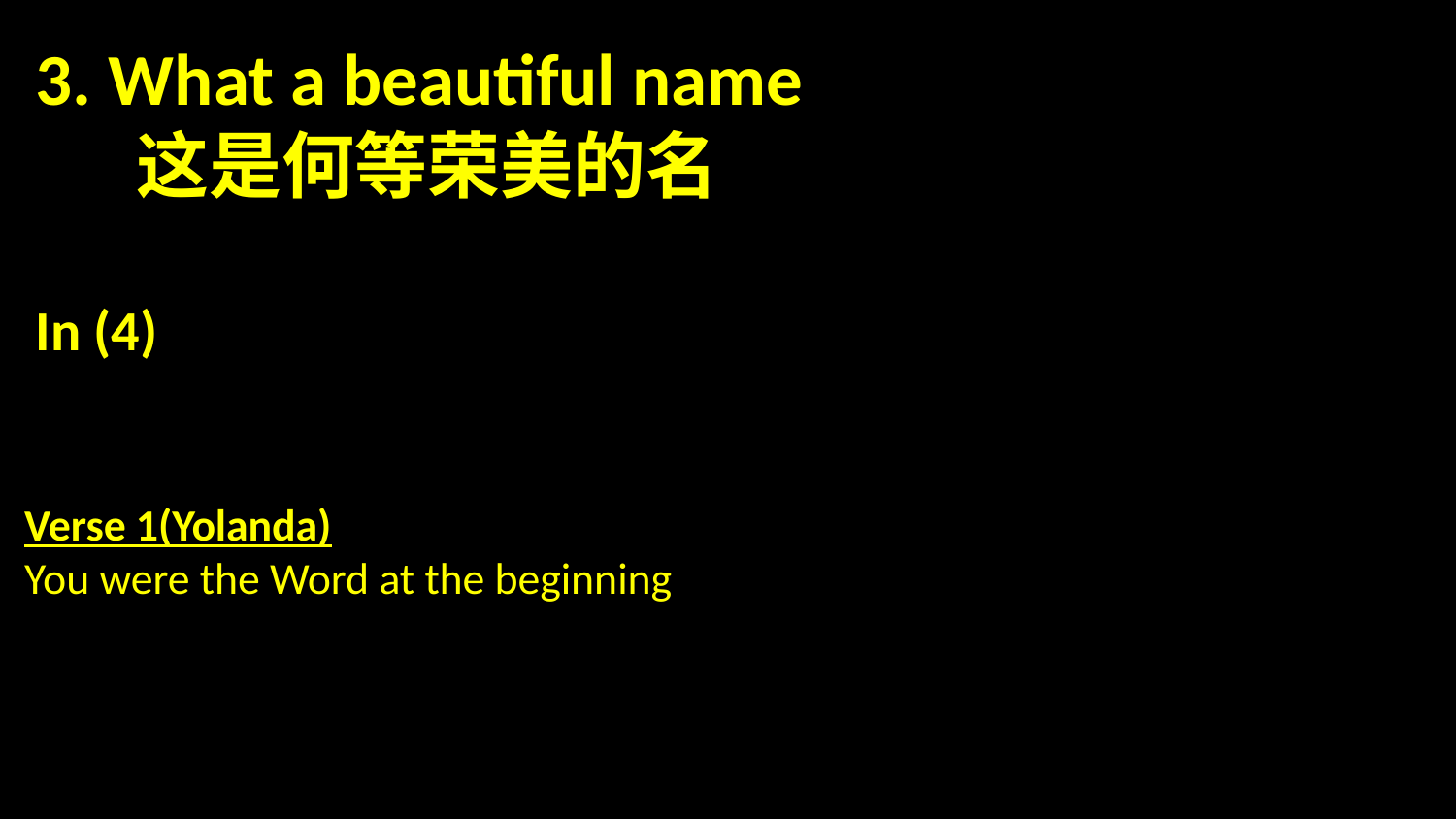

# 3. What a beautiful name
     这是何等荣美的名
In (4)
Verse 1(Yolanda)
You were the Word at the beginning